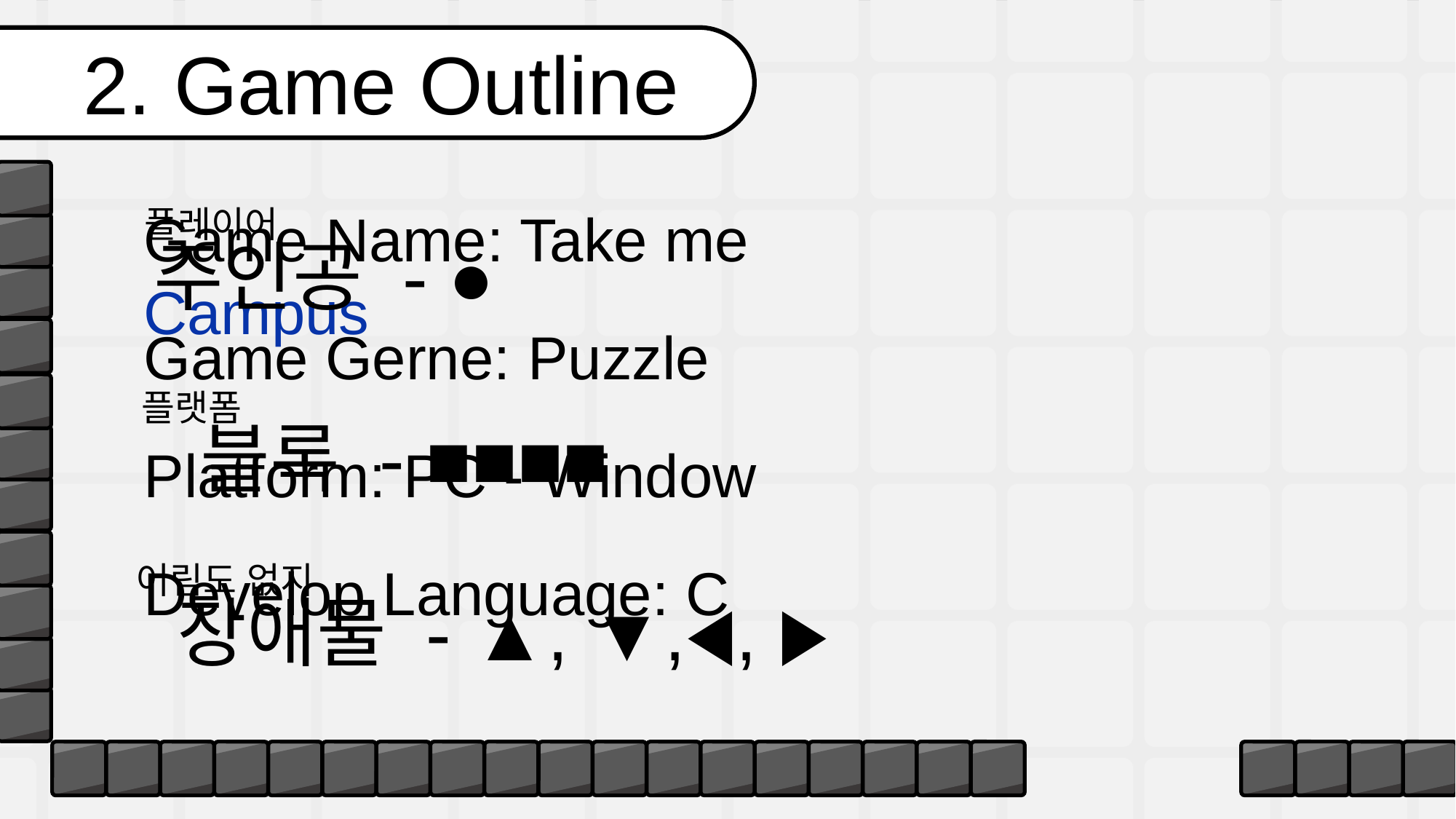

2. Game Outline

플레이어
주인공 - ●
Game Name: Take me Campus
Game Gerne: Puzzle
플랫폼
블록 - ■■■■
Platform: PC - Window
Develop Language: C
어림도 없지
장애물 - ▲, ▼,◀, ▶